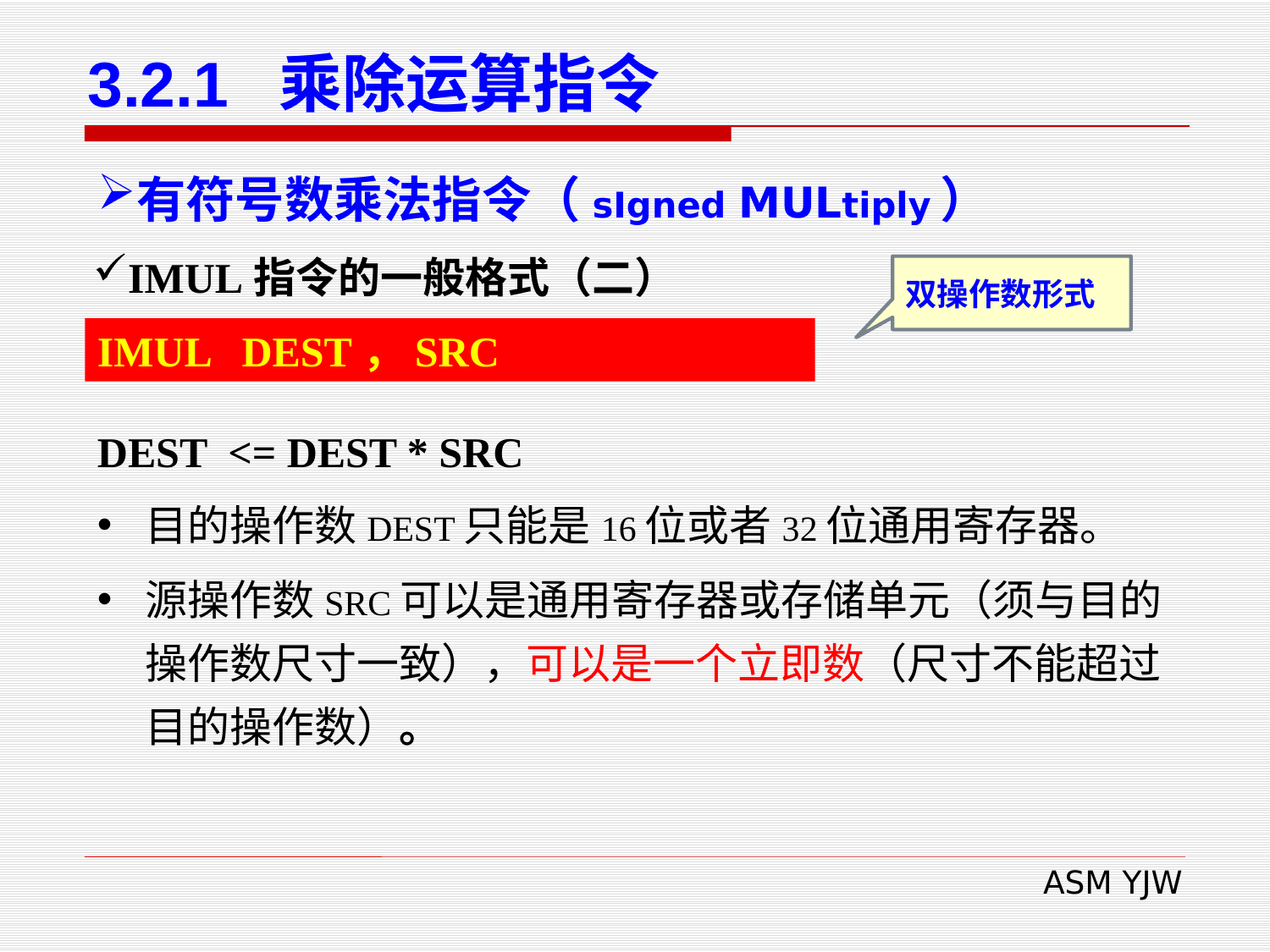

# 3.2.1  乘除运算指令
有符号数乘法指令（sIgned MULtiply）
IMUL指令的一般格式（二）
双操作数形式
IMUL   DEST，SRC
DEST  <= DEST * SRC
目的操作数DEST只能是16位或者32位通用寄存器。
源操作数SRC可以是通用寄存器或存储单元（须与目的操作数尺寸一致），可以是一个立即数（尺寸不能超过目的操作数）。